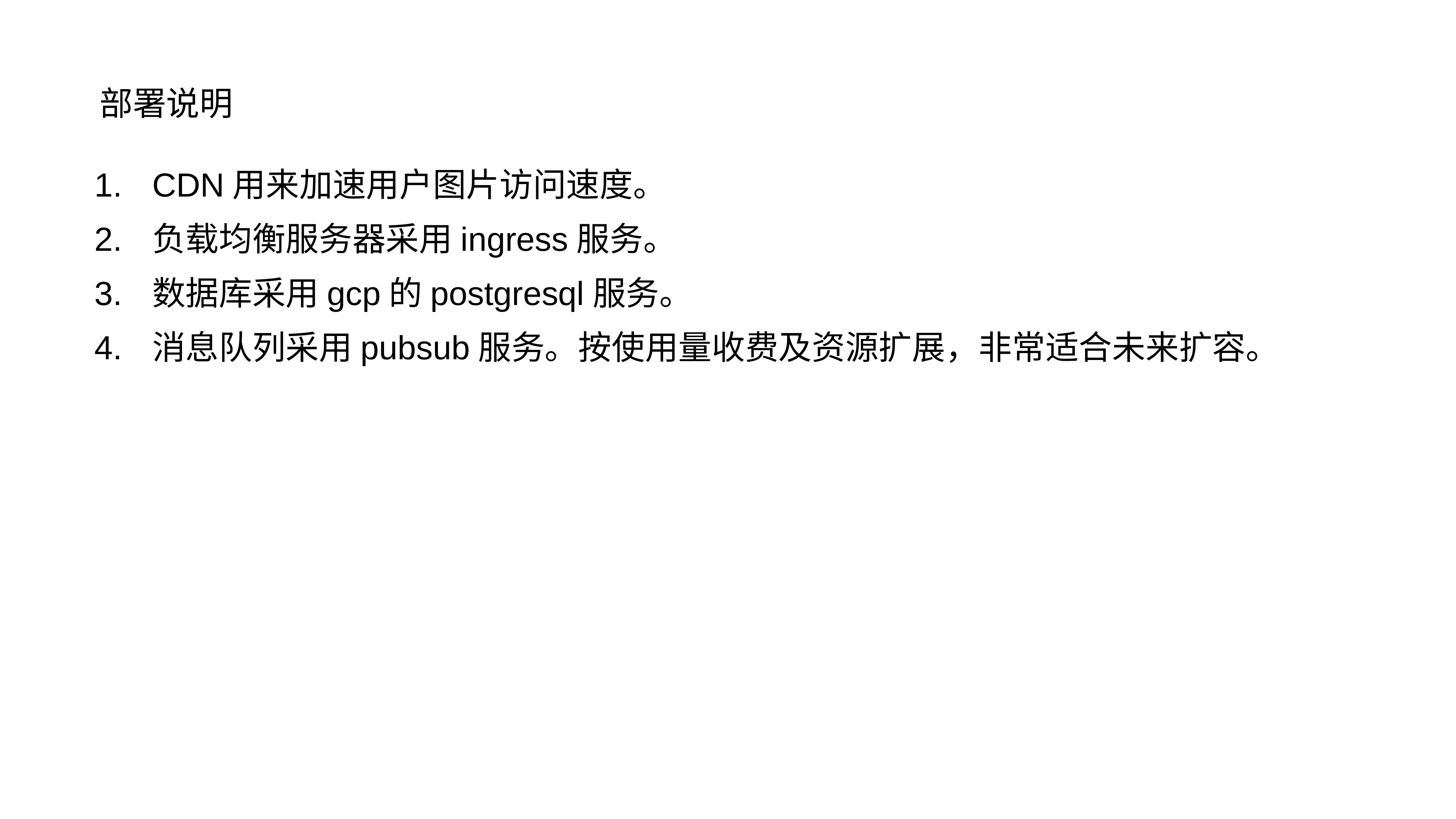

部署说明
CDN用来加速用户图片访问速度。
负载均衡服务器采用ingress服务。
数据库采用gcp的postgresql服务。
消息队列采用pubsub服务。按使用量收费及资源扩展，非常适合未来扩容。